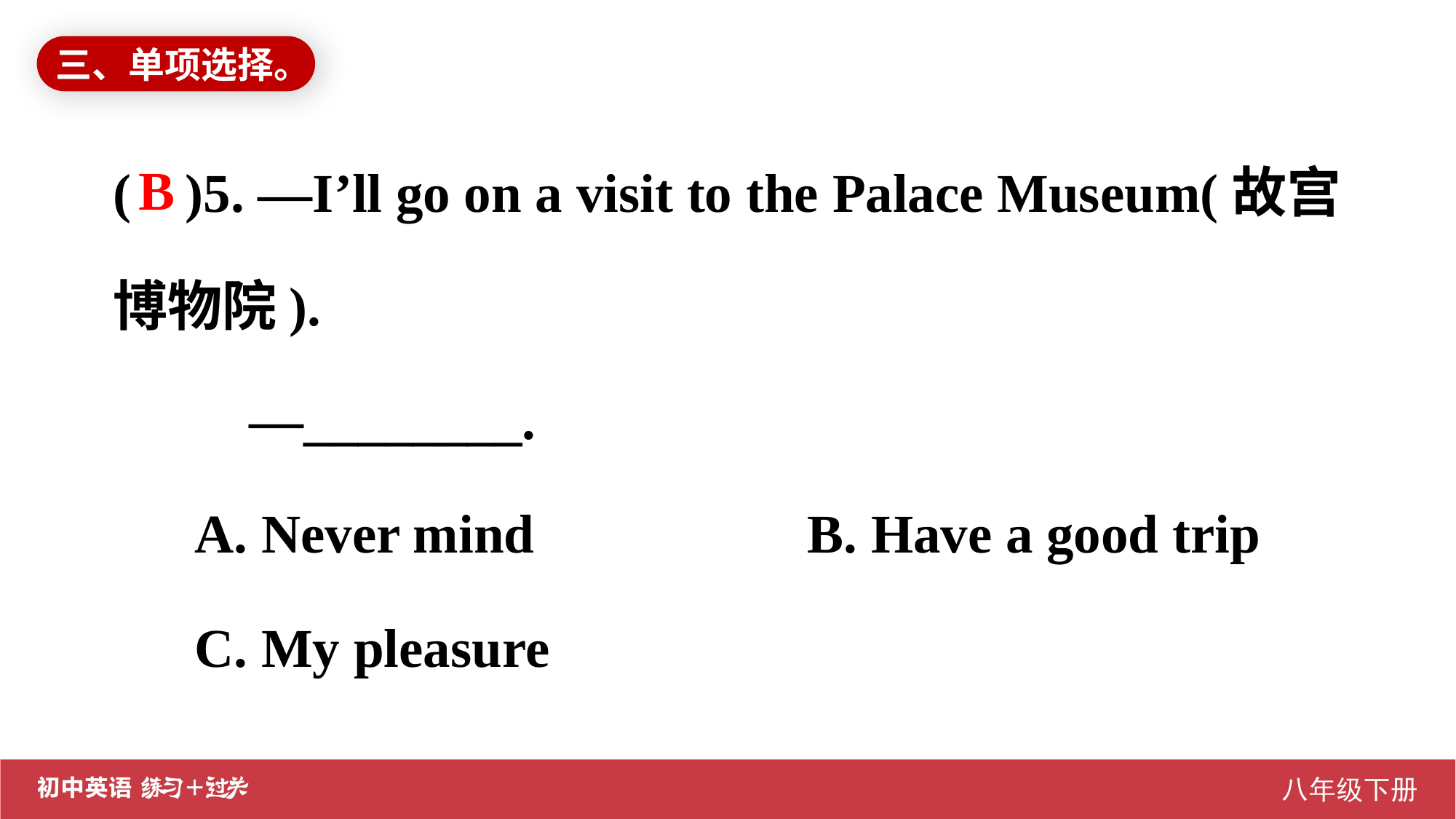

三、单项选择。
(    )5. —I’ll go on a visit to the Palace Museum(故宫博物院).
          —________.
      A. Never mind                    B. Have a good trip
      C. My pleasure
B